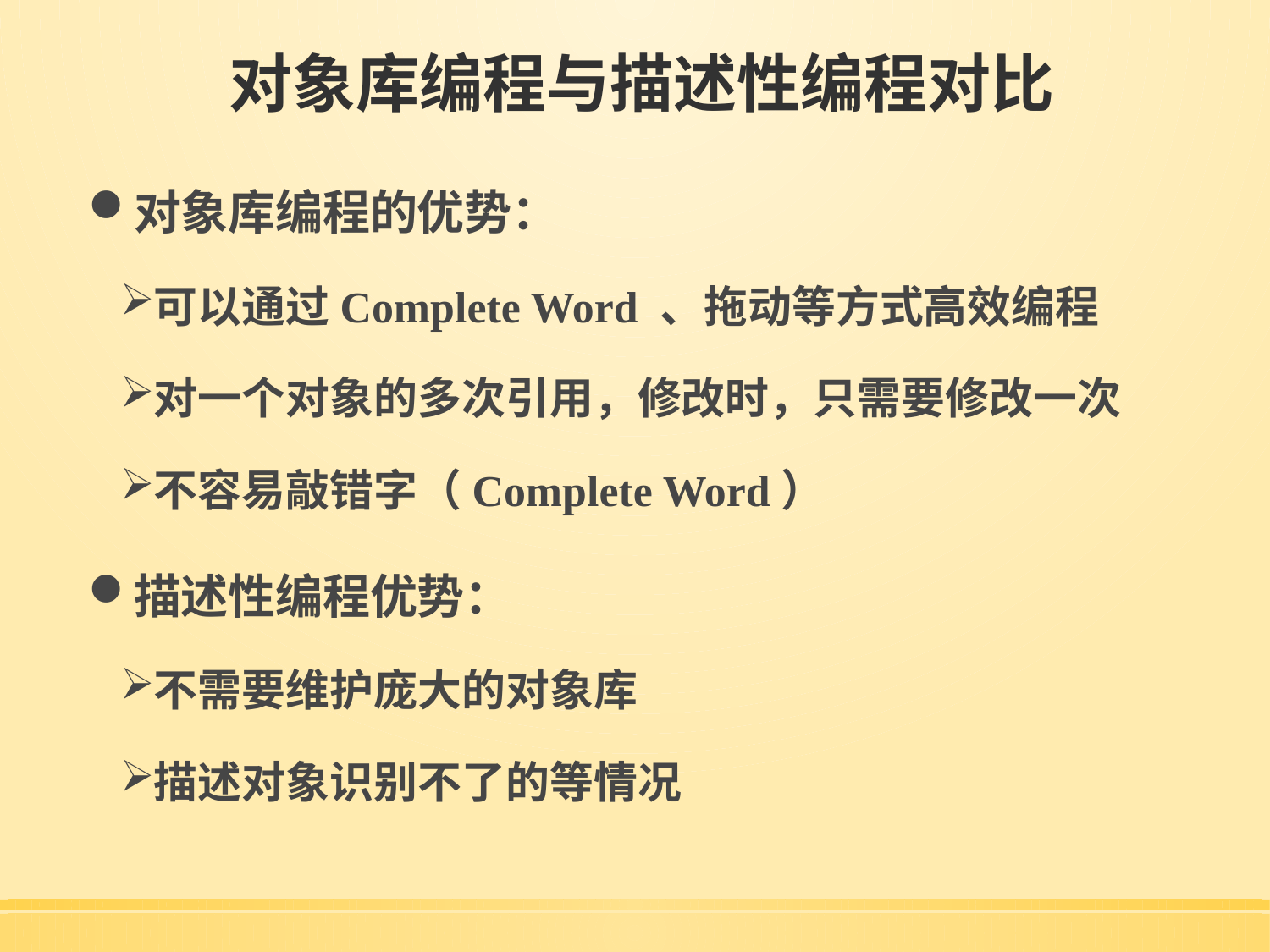

# 对象库编程与描述性编程对比
对象库编程的优势：
可以通过Complete Word 、拖动等方式高效编程
对一个对象的多次引用，修改时，只需要修改一次
不容易敲错字（Complete Word）
描述性编程优势：
不需要维护庞大的对象库
描述对象识别不了的等情况